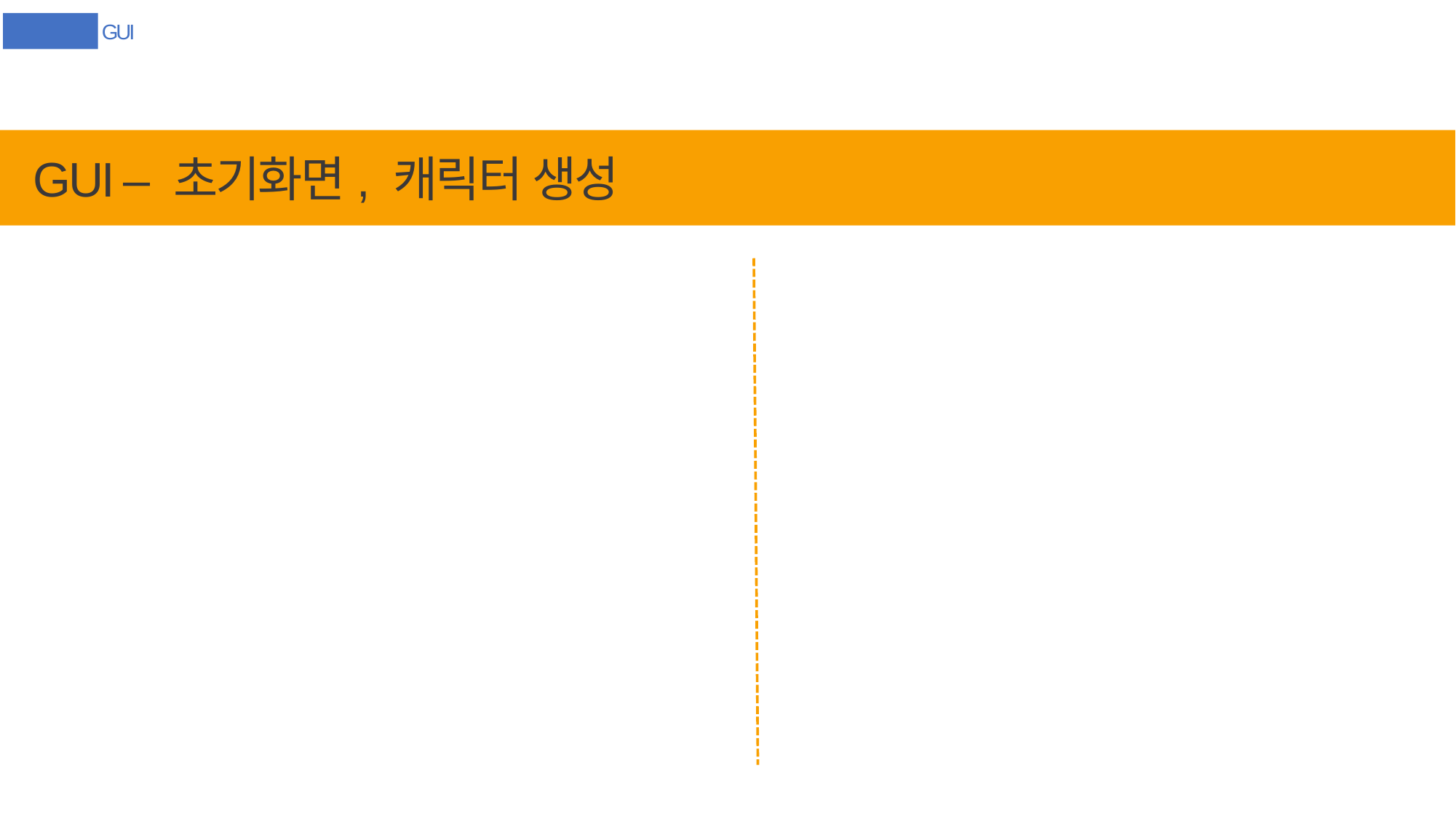

* 쁠쁠 *
GUI

GUI – 초기화면, 캐릭터 생성